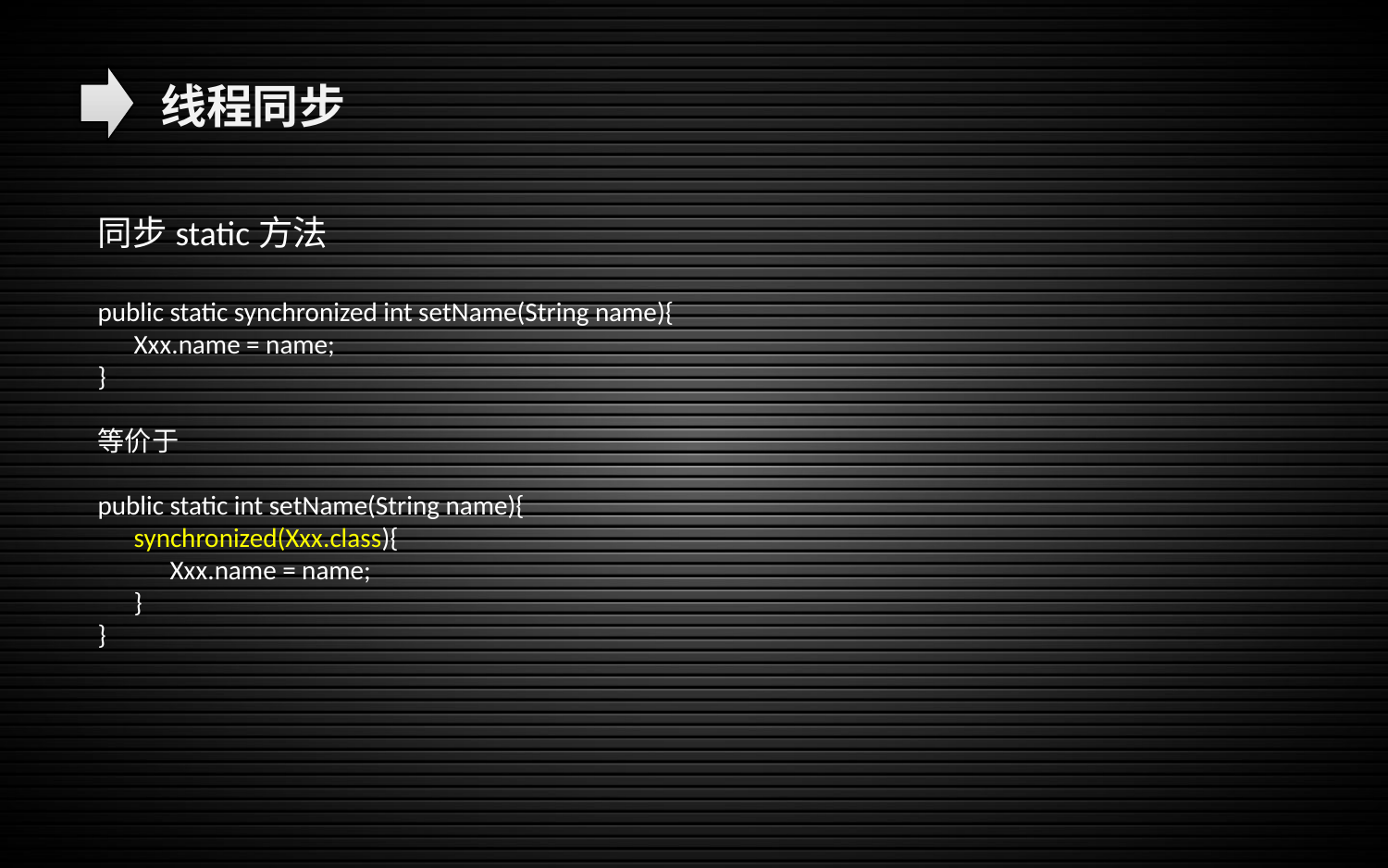

线程同步
同步static方法

public static synchronized int setName(String name){
      Xxx.name = name;
}
等价于
public static int setName(String name){
      synchronized(Xxx.class){
            Xxx.name = name;
      }
}